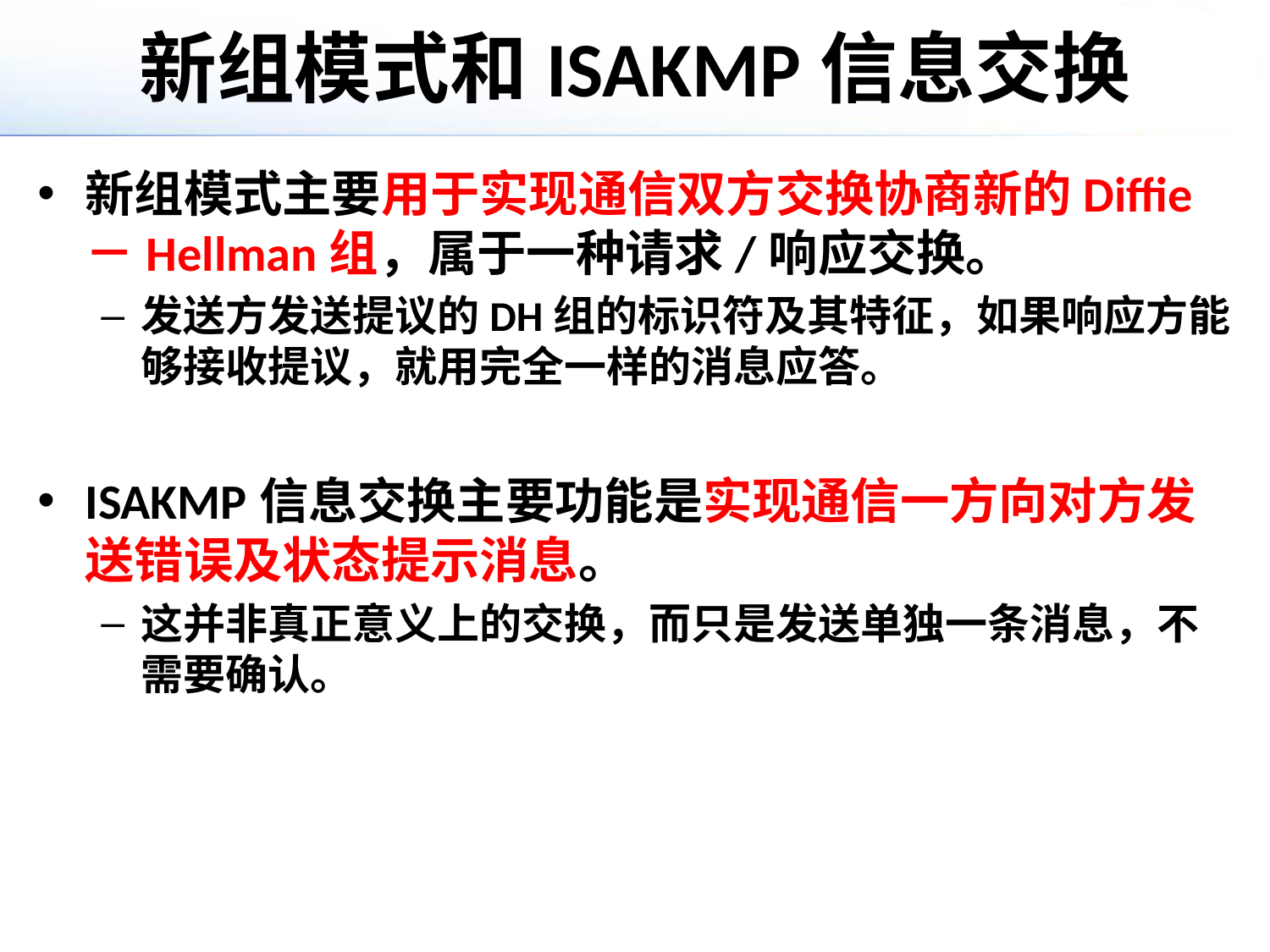

# 新组模式和ISAKMP信息交换
新组模式主要用于实现通信双方交换协商新的Diffie－Hellman组，属于一种请求/响应交换。
发送方发送提议的DH组的标识符及其特征，如果响应方能够接收提议，就用完全一样的消息应答。

ISAKMP信息交换主要功能是实现通信一方向对方发送错误及状态提示消息。
这并非真正意义上的交换，而只是发送单独一条消息，不需要确认。